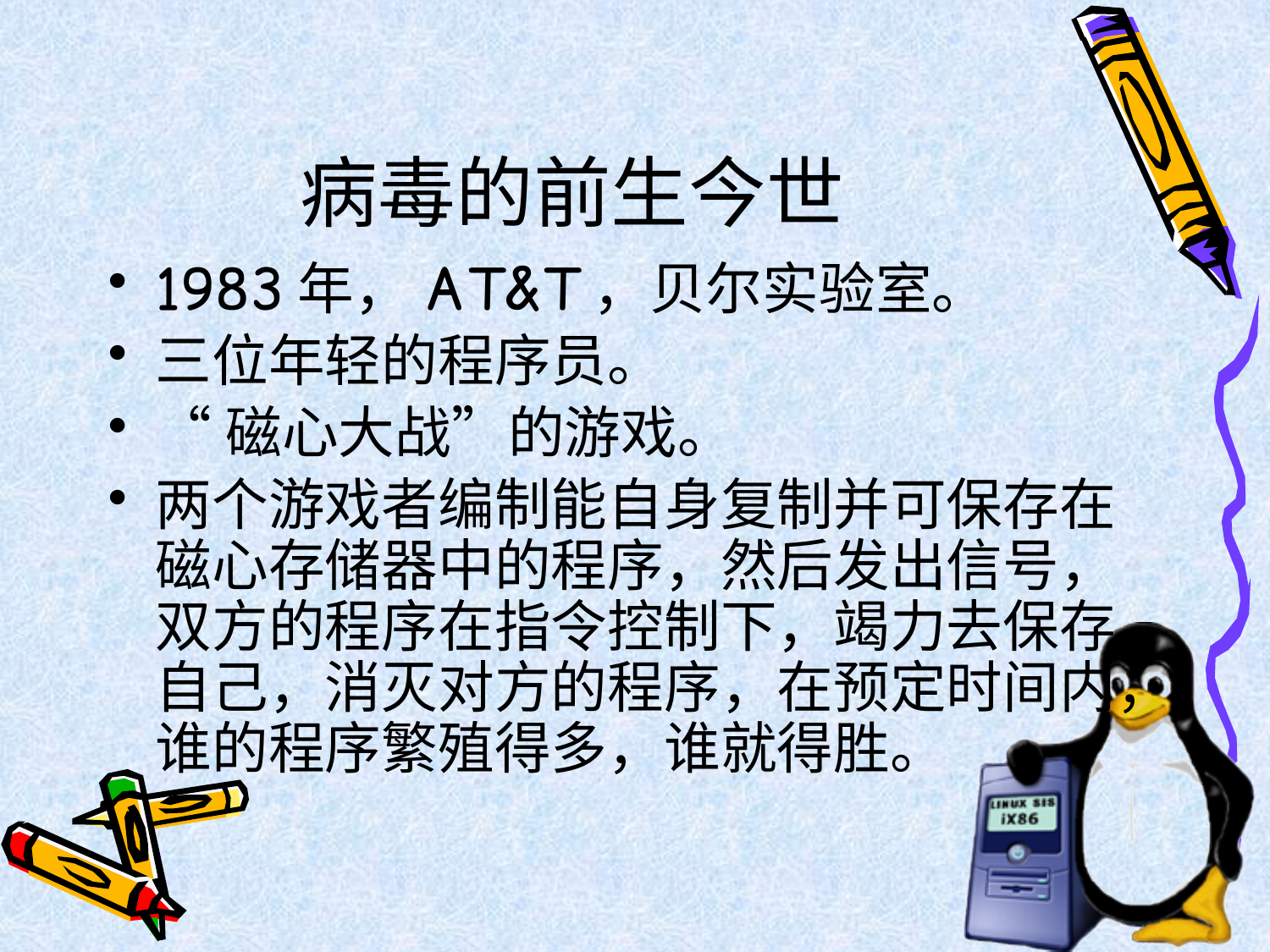

# 病毒的前生今世
1983年，AT&T，贝尔实验室。
三位年轻的程序员。
“磁心大战”的游戏。
两个游戏者编制能自身复制并可保存在磁心存储器中的程序，然后发出信号，双方的程序在指令控制下，竭力去保存自己，消灭对方的程序，在预定时间内，谁的程序繁殖得多，谁就得胜。